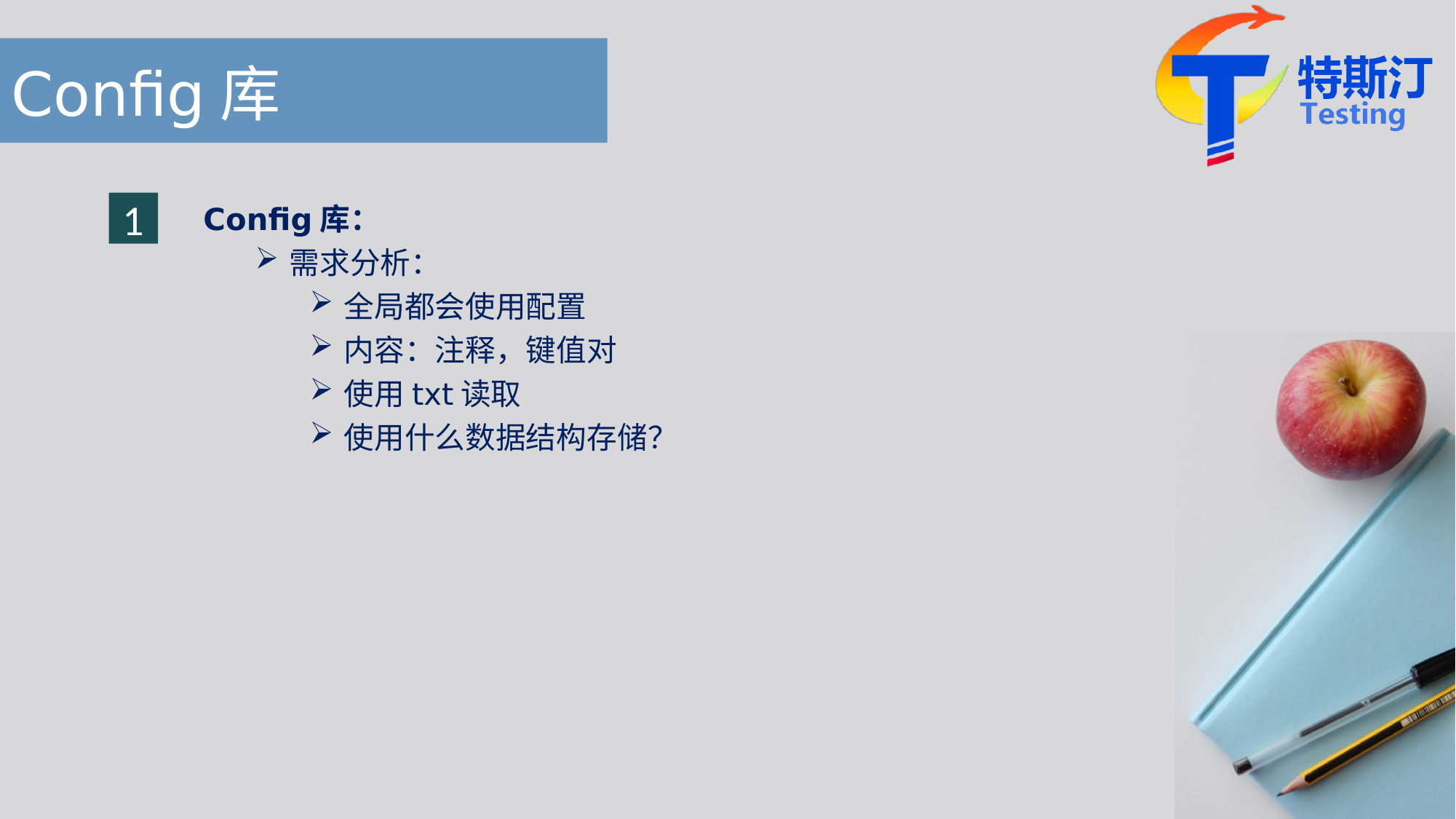

# Config库
Config库：
需求分析：
全局都会使用配置
内容：注释，键值对
使用txt读取
使用什么数据结构存储？
1